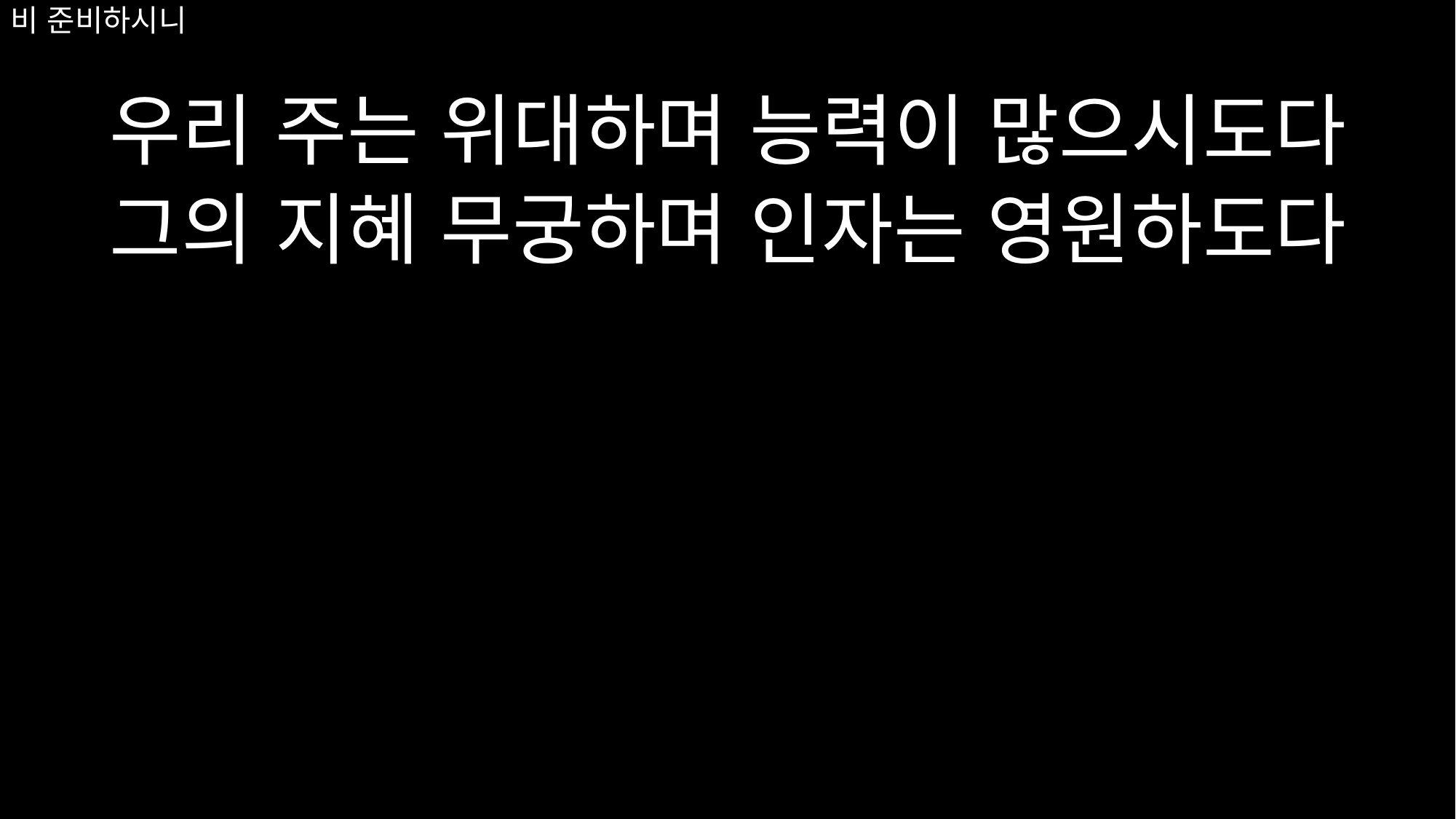

우리 주는 위대하며 능력이 많으시도다
그의 지혜 무궁하며 인자는 영원하도다

# 비 준비하시니